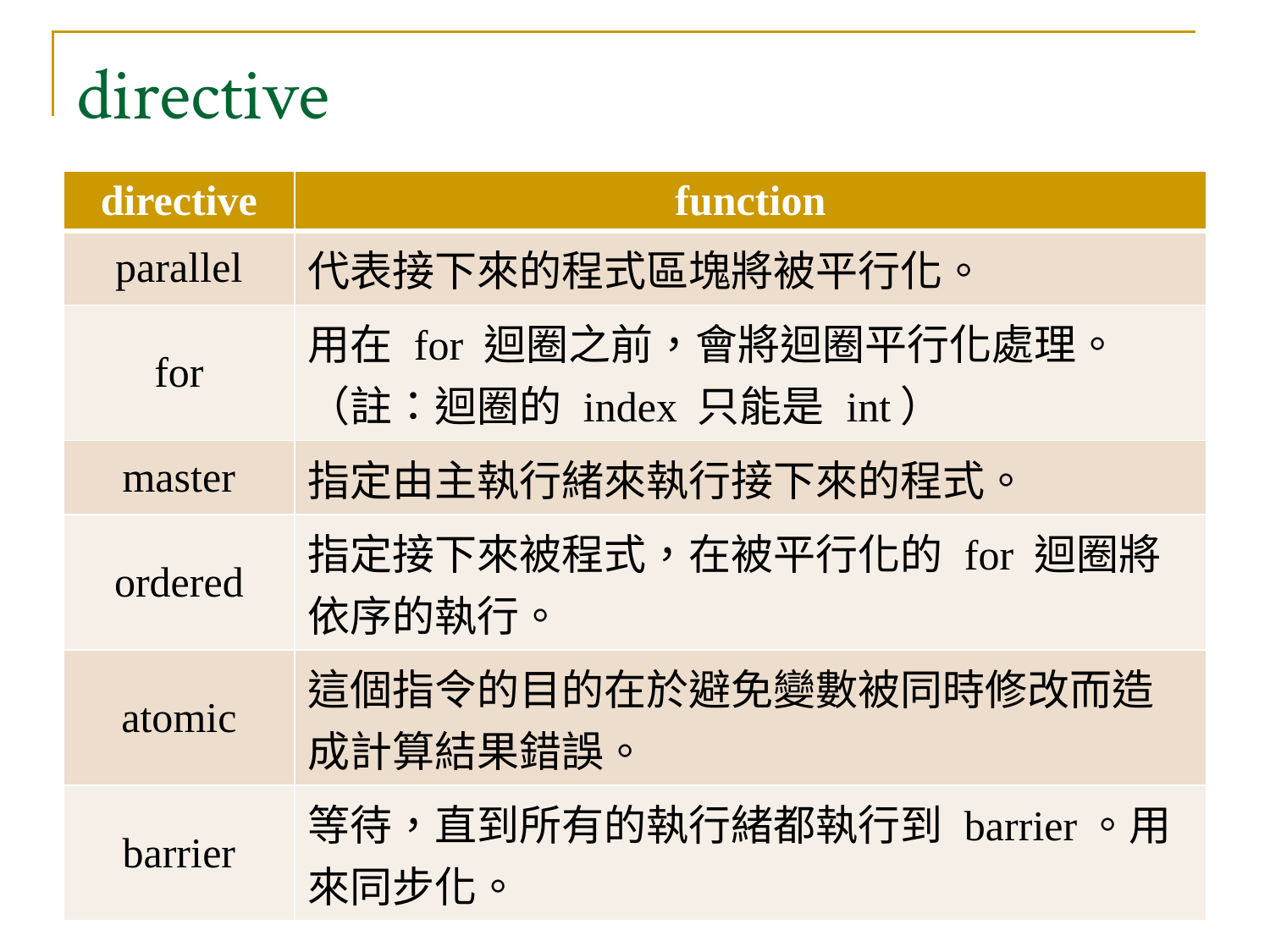

# directive
| directive | function |
| --- | --- |
| parallel | 代表接下來的程式區塊將被平行化。 |
| for | 用在 for 迴圈之前，會將迴圈平行化處理。（註：迴圈的 index 只能是 int） |
| master | 指定由主執行緒來執行接下來的程式。 |
| ordered | 指定接下來被程式，在被平行化的 for 迴圈將依序的執行。 |
| atomic | 這個指令的目的在於避免變數被同時修改而造成計算結果錯誤。 |
| barrier | 等待，直到所有的執行緒都執行到 barrier。用來同步化。 |